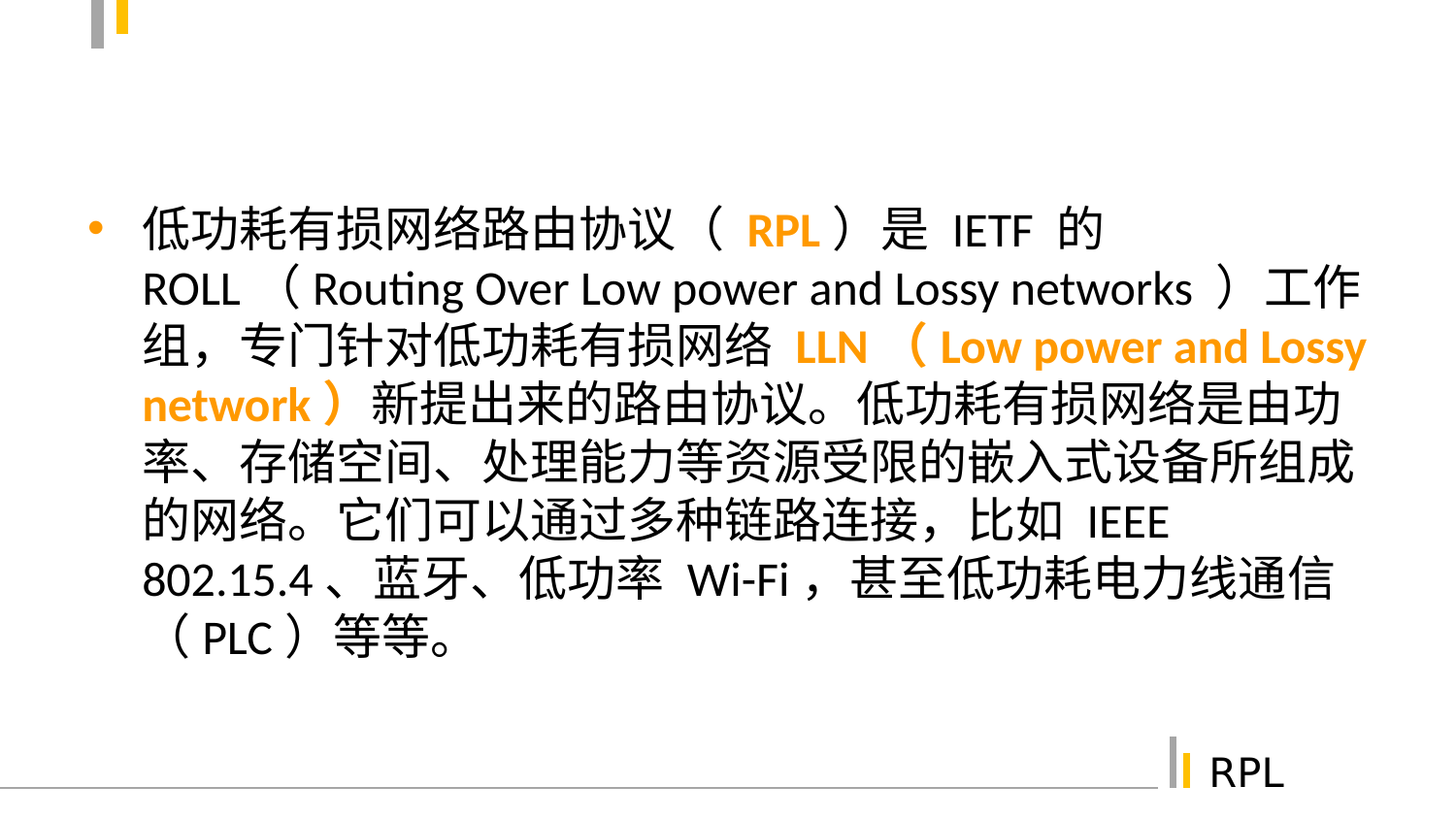

#
低功耗有损网络路由协议（ RPL）是 IETF 的 ROLL（Routing Over Low power and Lossy networks ）工作组，专门针对低功耗有损网络 LLN（Low power and Lossy network）新提出来的路由协议。低功耗有损网络是由功率、存储空间、处理能力等资源受限的嵌入式设备所组成的网络。它们可以通过多种链路连接，比如 IEEE 802.15.4、蓝牙、低功率 Wi-Fi，甚至低功耗电力线通信（PLC）等等。